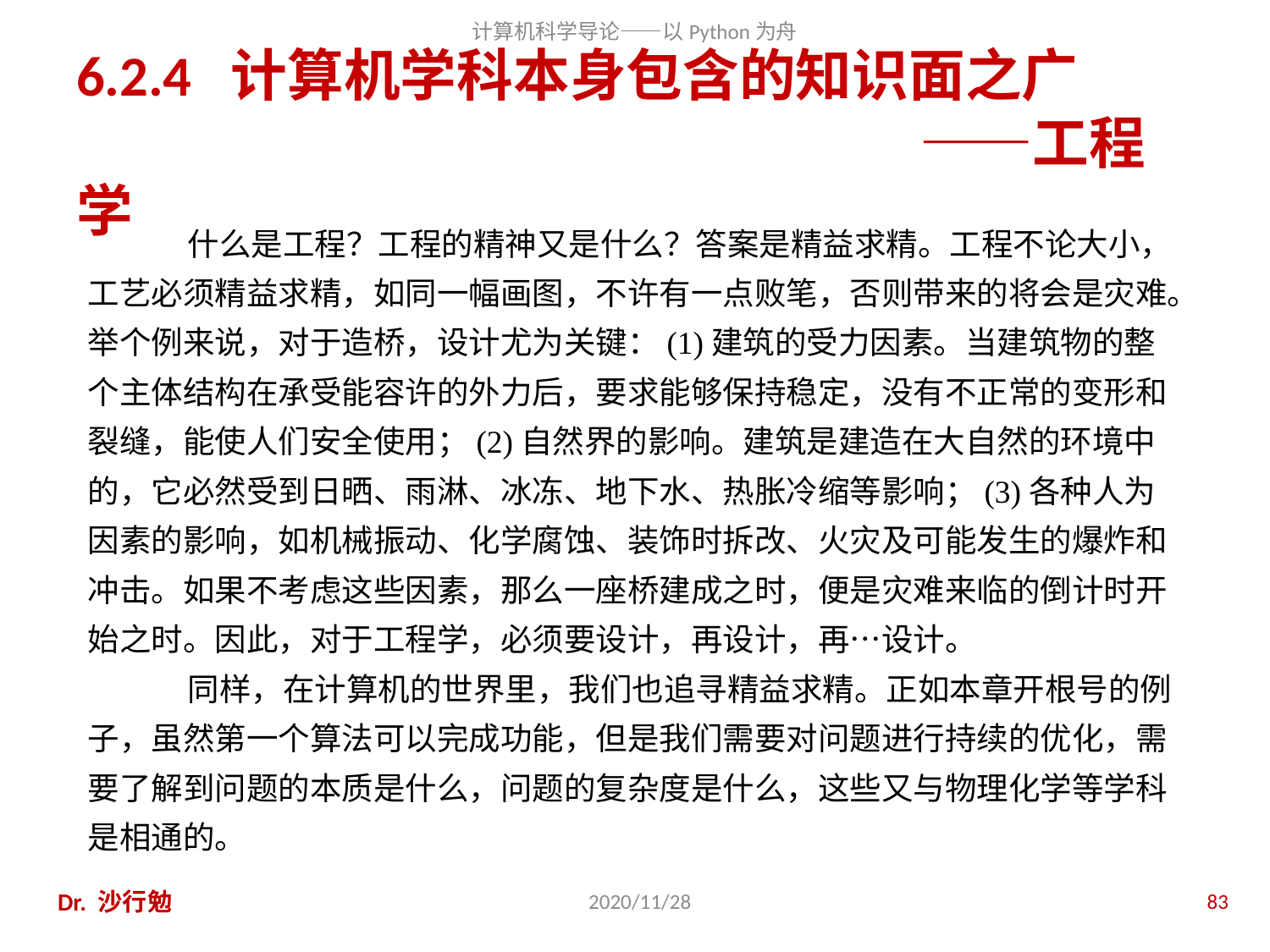

# 6.2.4  计算机学科本身包含的知识面之广 ——工程学
什么是工程？工程的精神又是什么？答案是精益求精。工程不论大小，工艺必须精益求精，如同一幅画图，不许有一点败笔，否则带来的将会是灾难。举个例来说，对于造桥，设计尤为关键：(1)建筑的受力因素。当建筑物的整个主体结构在承受能容许的外力后，要求能够保持稳定，没有不正常的变形和裂缝，能使人们安全使用；(2)自然界的影响。建筑是建造在大自然的环境中的，它必然受到日晒、雨淋、冰冻、地下水、热胀冷缩等影响；(3)各种人为因素的影响，如机械振动、化学腐蚀、装饰时拆改、火灾及可能发生的爆炸和冲击。如果不考虑这些因素，那么一座桥建成之时，便是灾难来临的倒计时开始之时。因此，对于工程学，必须要设计，再设计，再…设计。
同样，在计算机的世界里，我们也追寻精益求精。正如本章开根号的例子，虽然第一个算法可以完成功能，但是我们需要对问题进行持续的优化，需要了解到问题的本质是什么，问题的复杂度是什么，这些又与物理化学等学科是相通的。

Dr. 沙行勉
2020/11/28
83